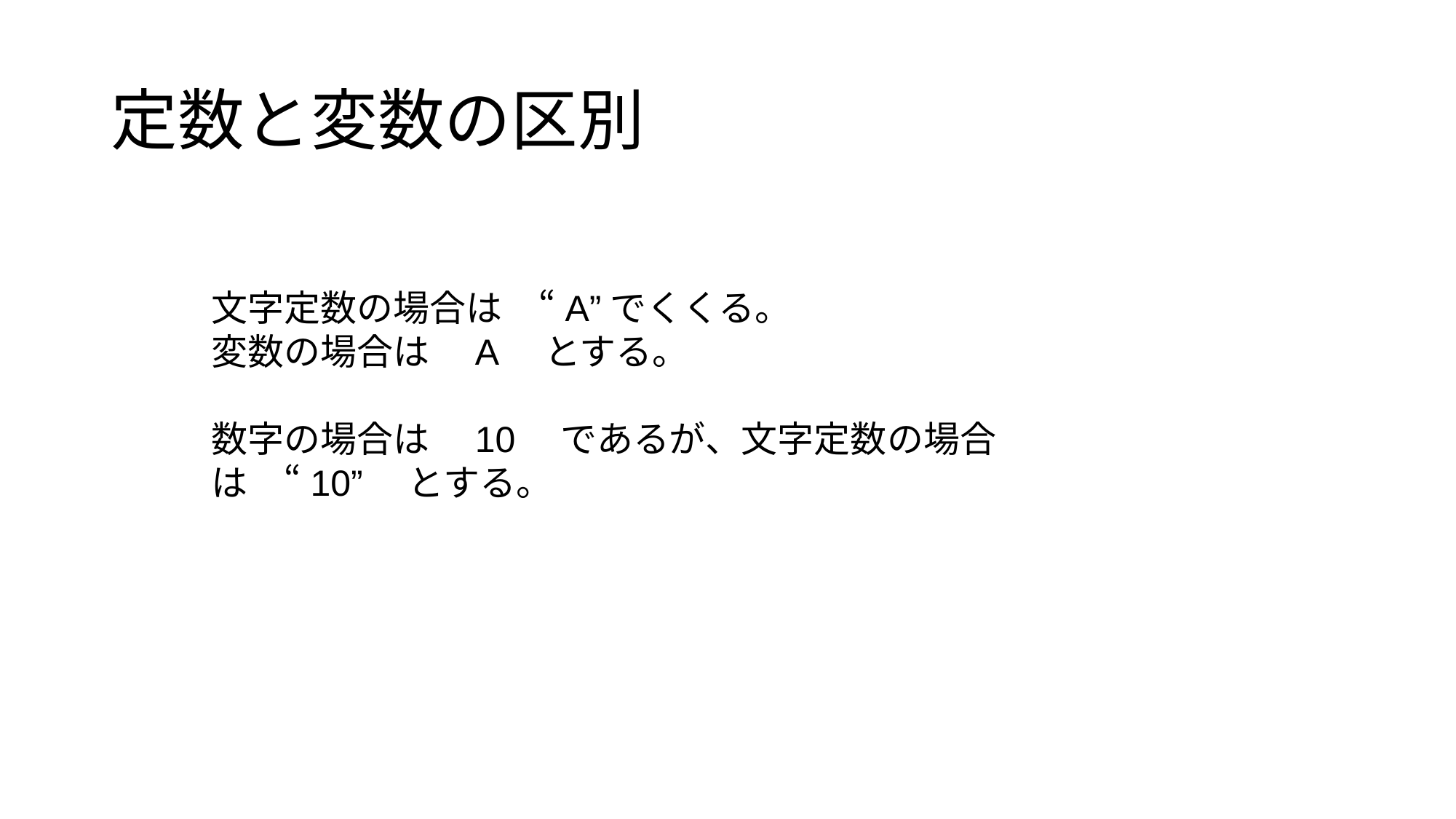

# 定数と変数の区別
文字定数の場合は　“A”でくくる。
変数の場合は　A　とする。

数字の場合は　10　であるが、文字定数の場合は　“10”　とする。